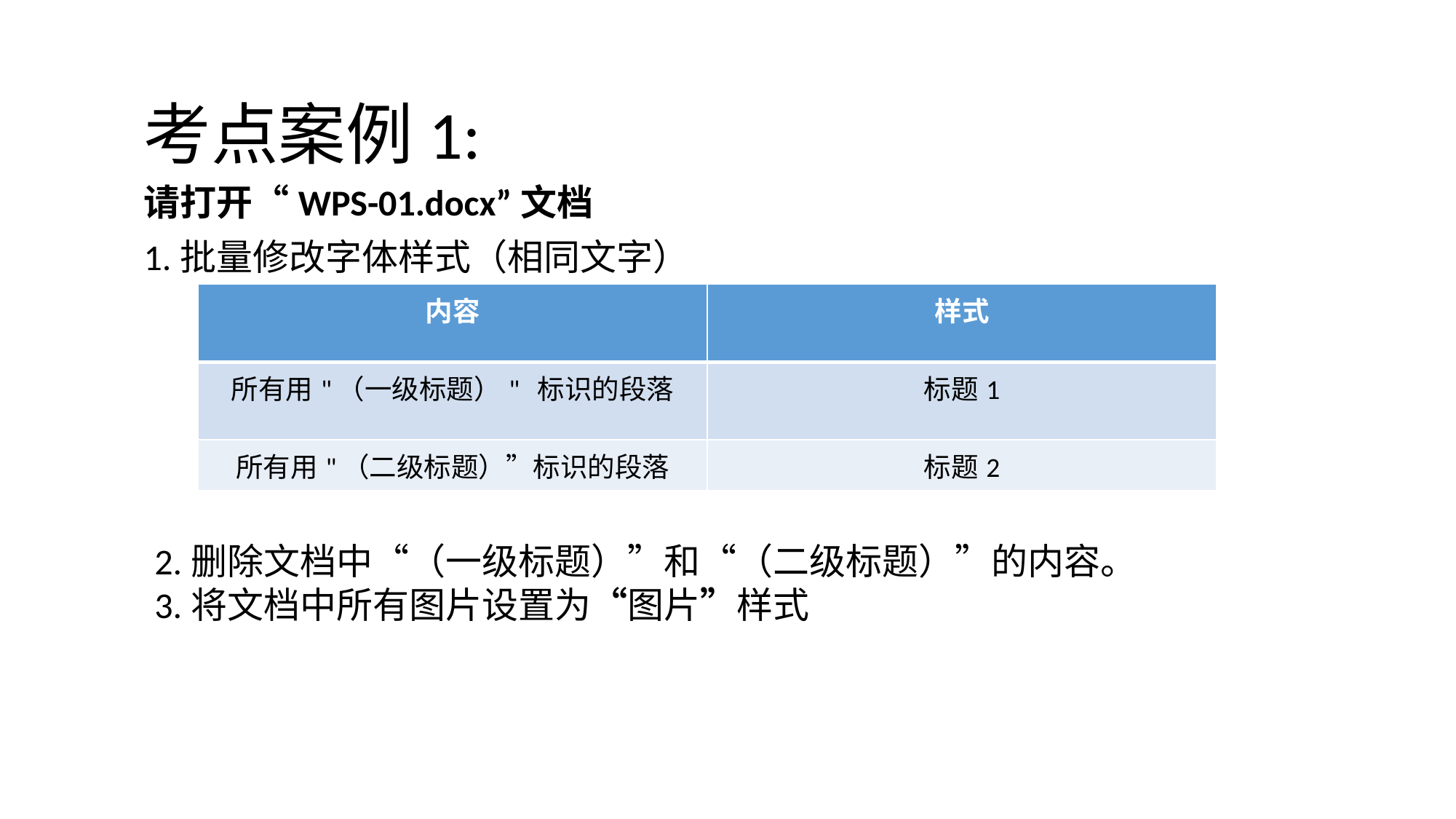

# 考点案例1:
请打开“WPS-01.docx”文档
1.批量修改字体样式（相同文字）

| 内容 | 样式 |
| --- | --- |
| 所有用"（一级标题）" 标识的段落 | 标题1 |
| 所有用"（二级标题）”标识的段落 | 标题2 |
2.删除文档中“（一级标题）”和“（二级标题）”的内容。
3.将文档中所有图片设置为“图片”样式